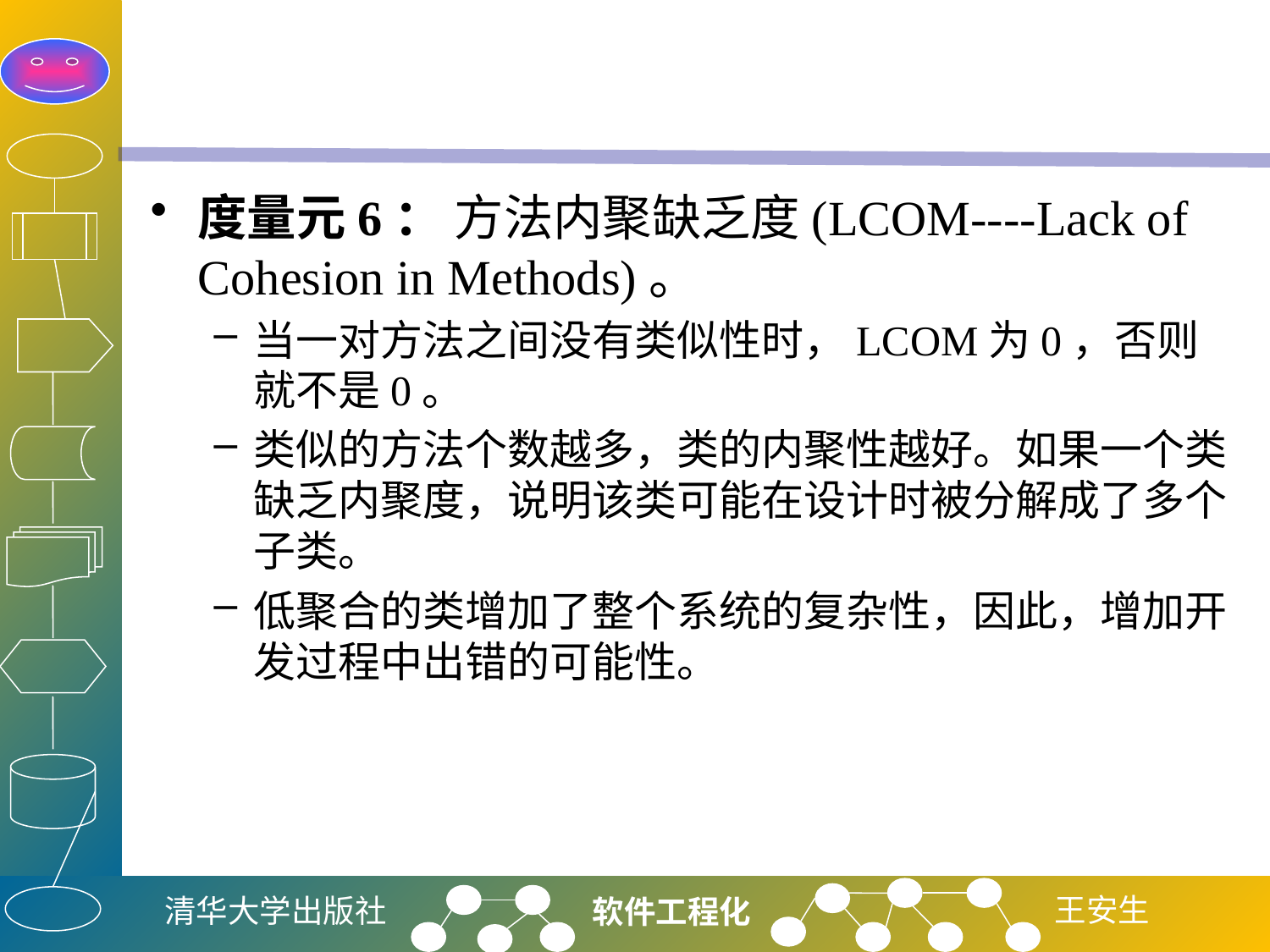

#
度量元6： 方法内聚缺乏度(LCOM----Lack of Cohesion in Methods)。
当一对方法之间没有类似性时，LCOM为0，否则就不是0。
类似的方法个数越多，类的内聚性越好。如果一个类缺乏内聚度，说明该类可能在设计时被分解成了多个子类。
低聚合的类增加了整个系统的复杂性，因此，增加开发过程中出错的可能性。